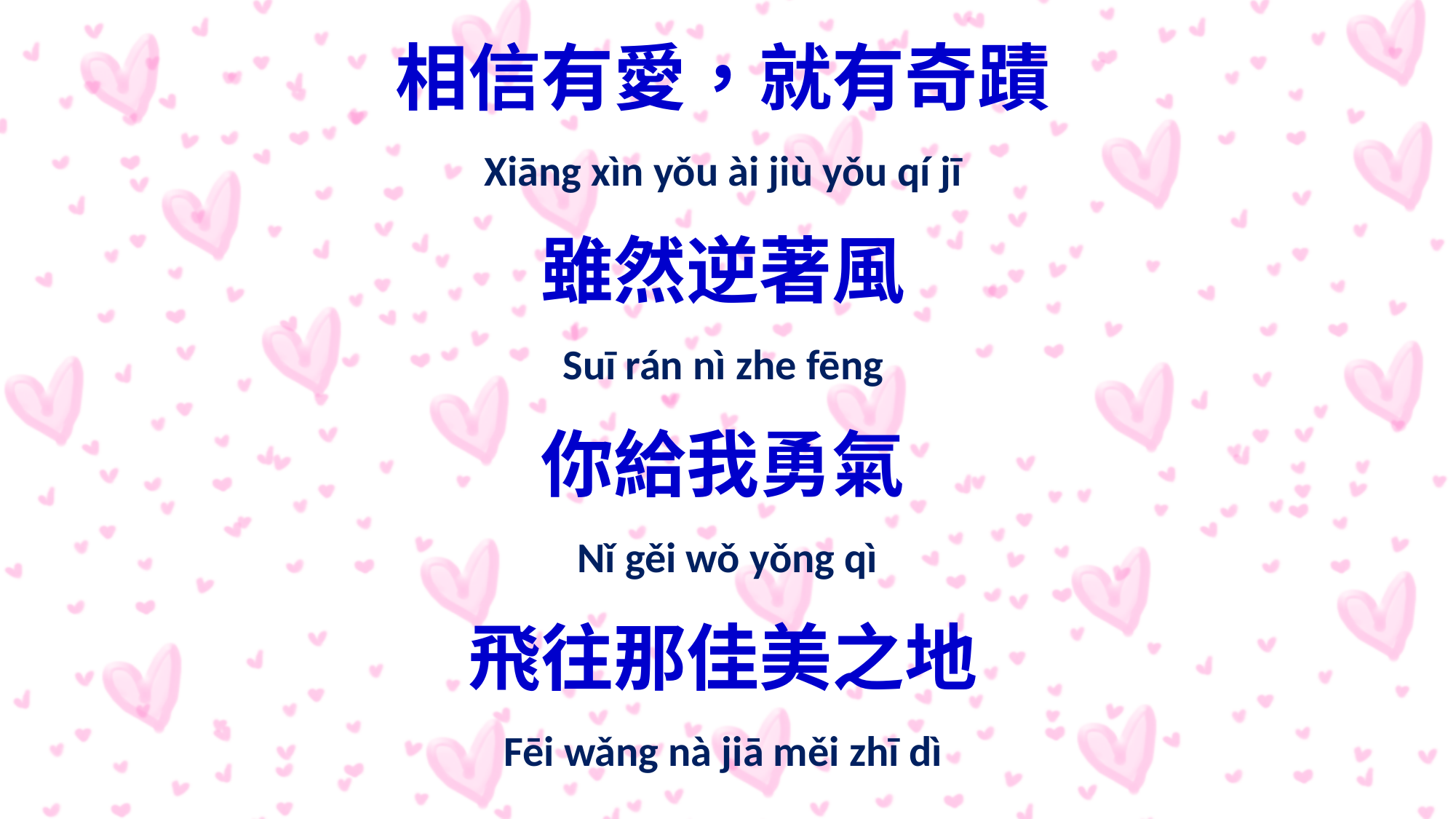

相信有愛，就有奇蹟
Xiāng xìn yǒu ài jiù yǒu qí jī
雖然逆著風
Suī rán nì zhe fēng
你給我勇氣
Nǐ gěi wǒ yǒng qì
飛往那佳美之地
Fēi wǎng nà jiā měi zhī dì